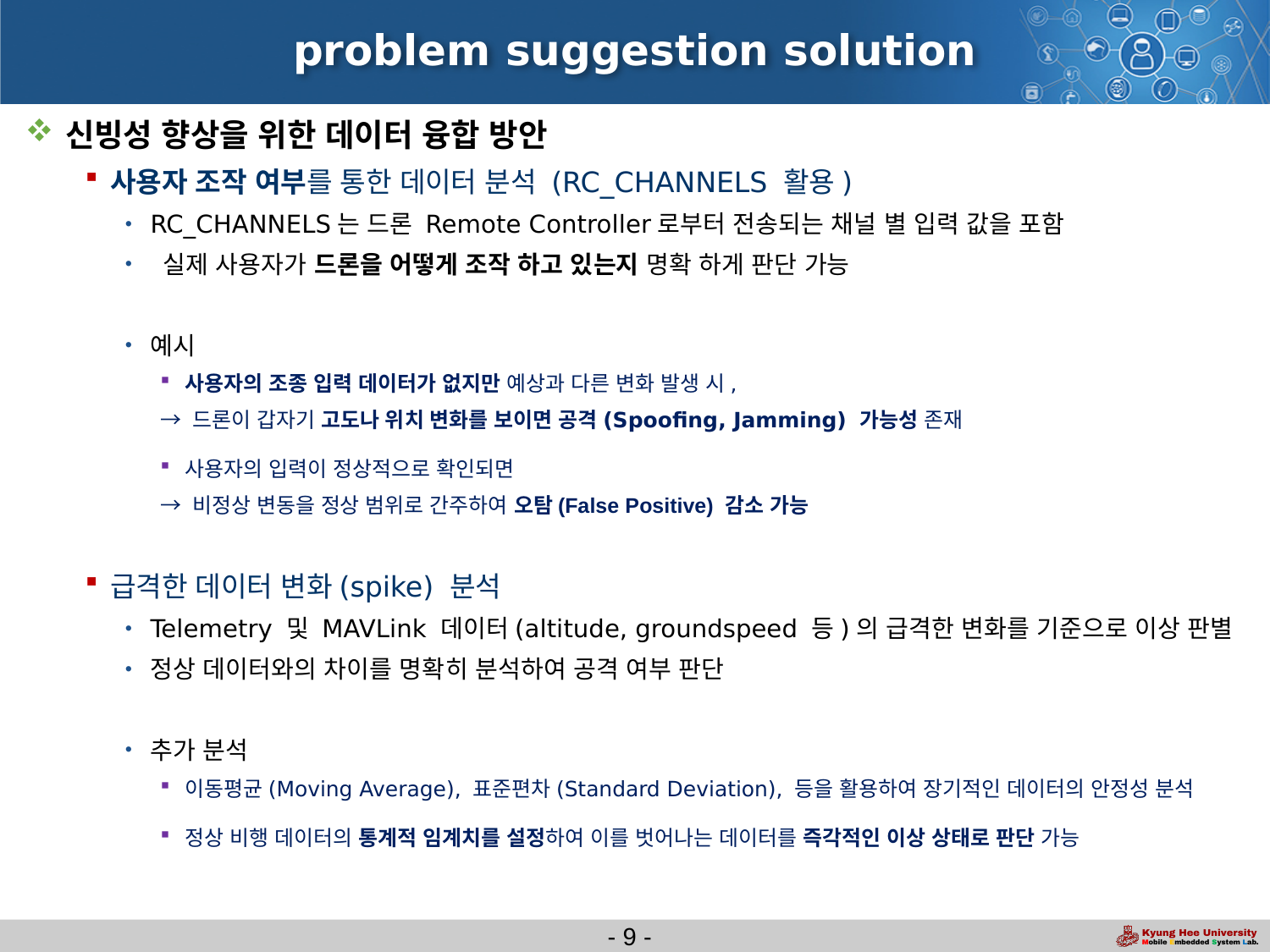

# problem suggestion solution
신빙성 향상을 위한 데이터 융합 방안
사용자 조작 여부를 통한 데이터 분석 (RC_CHANNELS 활용)
RC_CHANNELS는 드론 Remote Controller로부터 전송되는 채널 별 입력 값을 포함
 실제 사용자가 드론을 어떻게 조작 하고 있는지 명확 하게 판단 가능

예시
사용자의 조종 입력 데이터가 없지만 예상과 다른 변화 발생 시,
→ 드론이 갑자기 고도나 위치 변화를 보이면 공격(Spoofing, Jamming) 가능성 존재

사용자의 입력이 정상적으로 확인되면
→ 비정상 변동을 정상 범위로 간주하여 오탐(False Positive) 감소 가능

급격한 데이터 변화(spike) 분석
Telemetry 및 MAVLink 데이터(altitude, groundspeed 등)의 급격한 변화를 기준으로 이상 판별
정상 데이터와의 차이를 명확히 분석하여 공격 여부 판단

추가 분석
이동평균(Moving Average), 표준편차(Standard Deviation), 등을 활용하여 장기적인 데이터의 안정성 분석

정상 비행 데이터의 통계적 임계치를 설정하여 이를 벗어나는 데이터를 즉각적인 이상 상태로 판단 가능